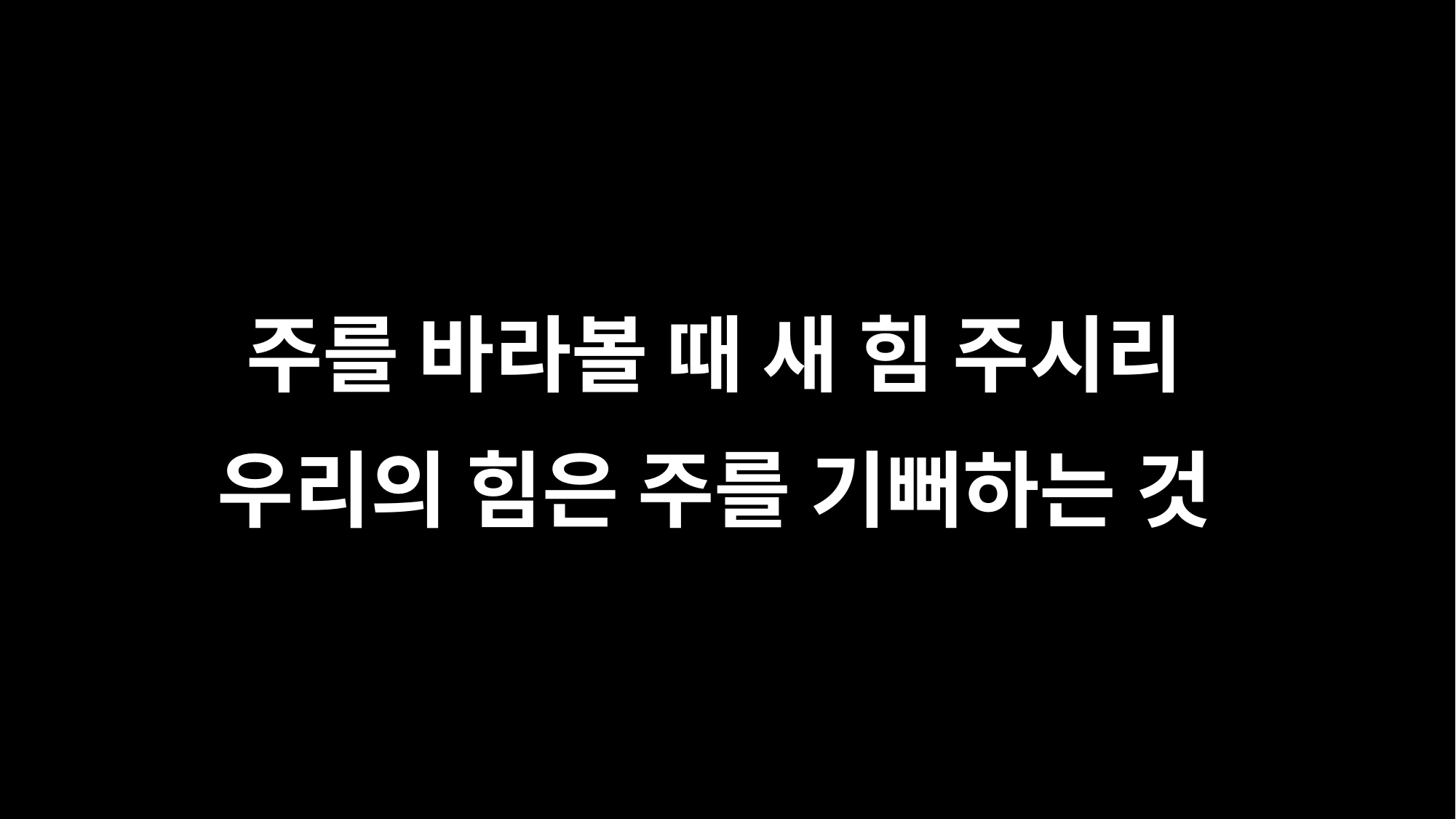

주를 바라볼 때 새 힘 주시리
우리의 힘은 주를 기뻐하는 것